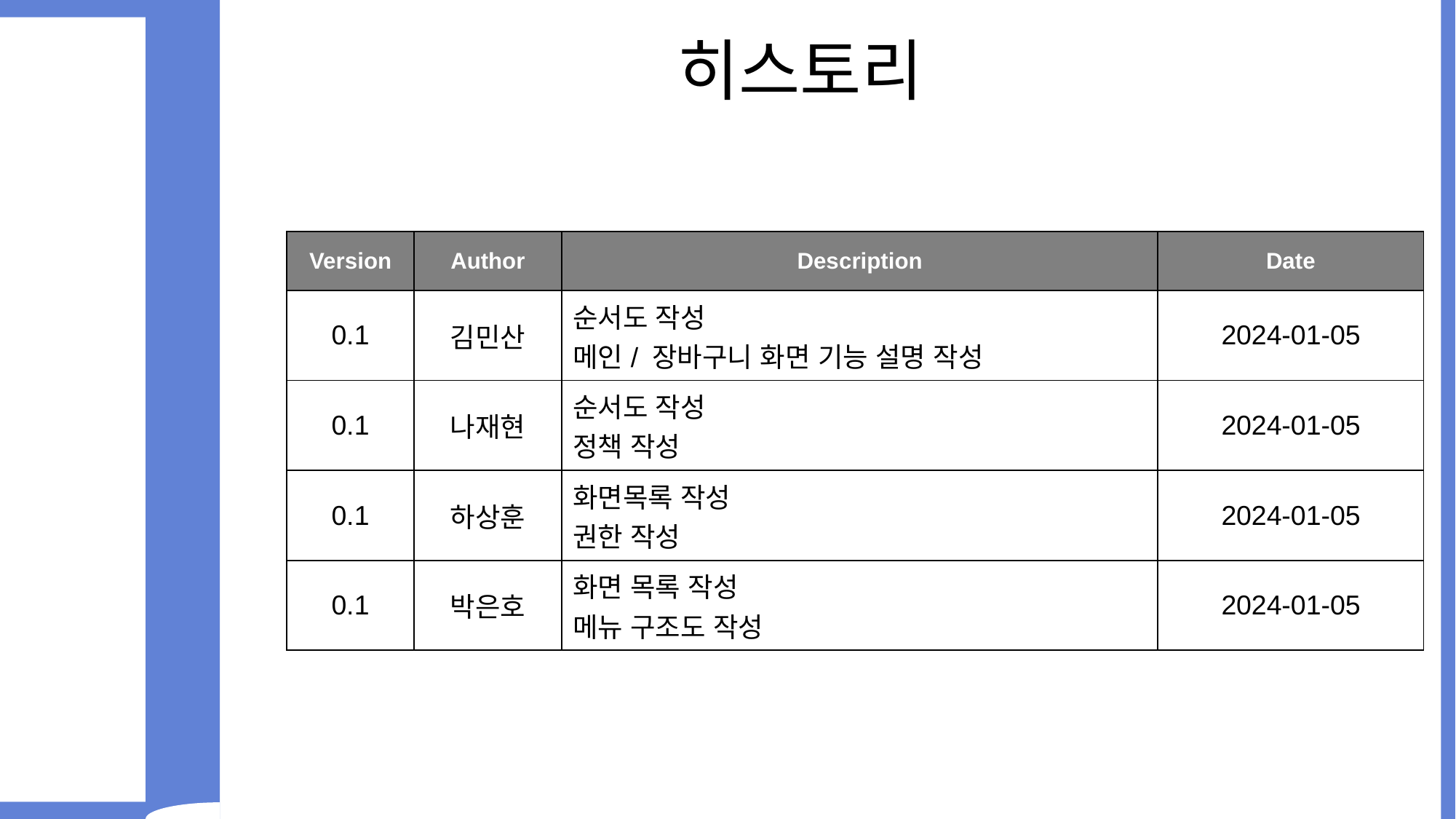

# 히스토리

| Version | Author | Description | Date |
| --- | --- | --- | --- |
| 0.1 | 김민산 | 순서도 작성 메인/ 장바구니 화면 기능 설명 작성 | 2024-01-05 |
| 0.1 | 나재현 | 순서도 작성 정책 작성 | 2024-01-05 |
| 0.1 | 하상훈 | 화면목록 작성 권한 작성 | 2024-01-05 |
| 0.1 | 박은호 | 화면 목록 작성 메뉴 구조도 작성 | 2024-01-05 |